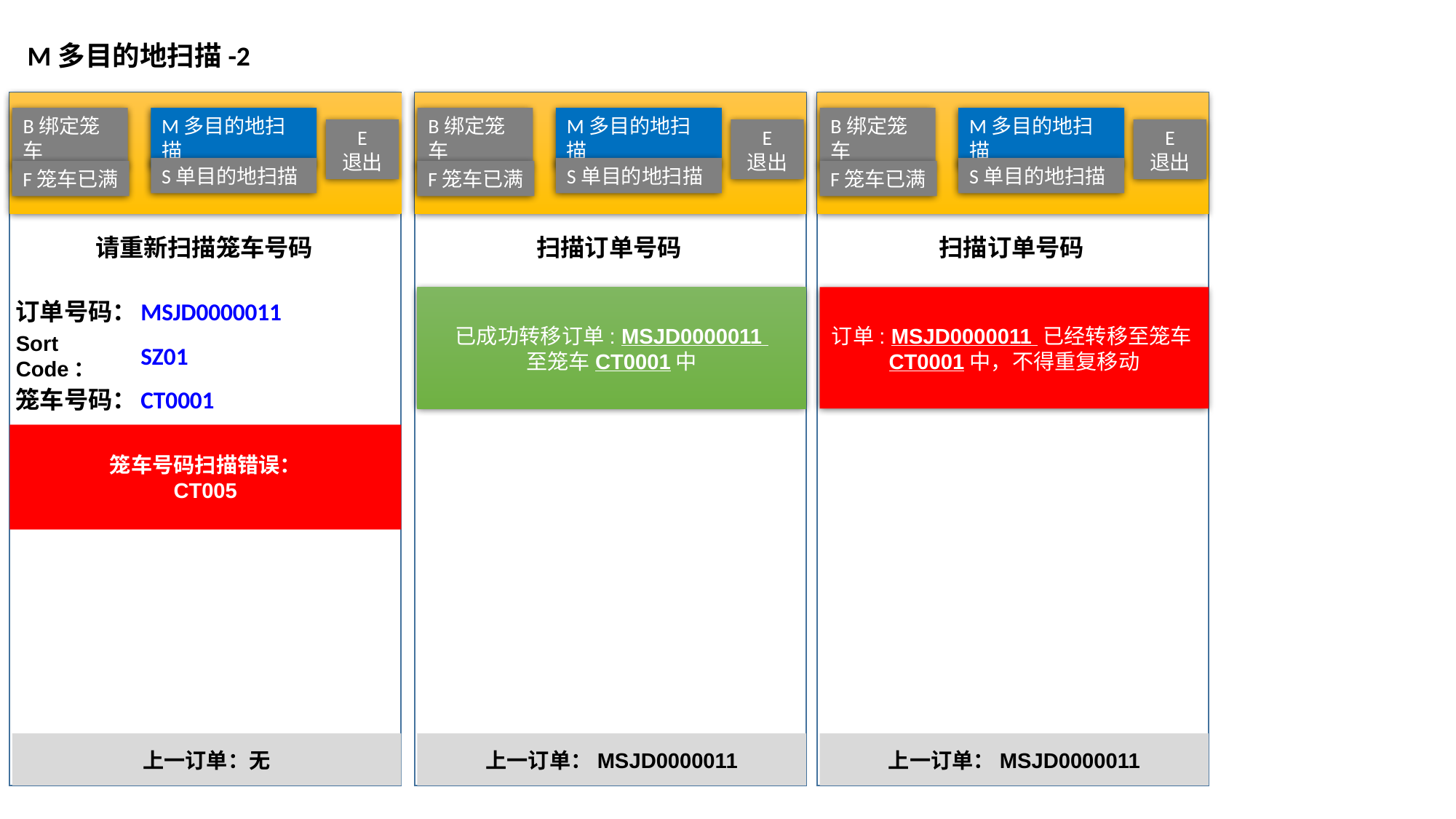

M多目的地扫描-2

B绑定笼车
M多目的地扫描
B绑定笼车
M多目的地扫描
B绑定笼车
M多目的地扫描
E
退出
E
退出
E
退出
S单目的地扫描
S单目的地扫描
S单目的地扫描
F笼车已满
F笼车已满
F笼车已满
请重新扫描笼车号码
扫描订单号码
扫描订单号码
订单号码：
已成功转移订单: MSJD0000011
至笼车CT0001中
订单: MSJD0000011 已经转移至笼车CT0001中，不得重复移动
MSJD0000011
Sort Code：
SZ01
笼车号码：
CT0001
笼车号码扫描错误：
CT005
上一订单：无
上一订单：MSJD0000011
上一订单：MSJD0000011